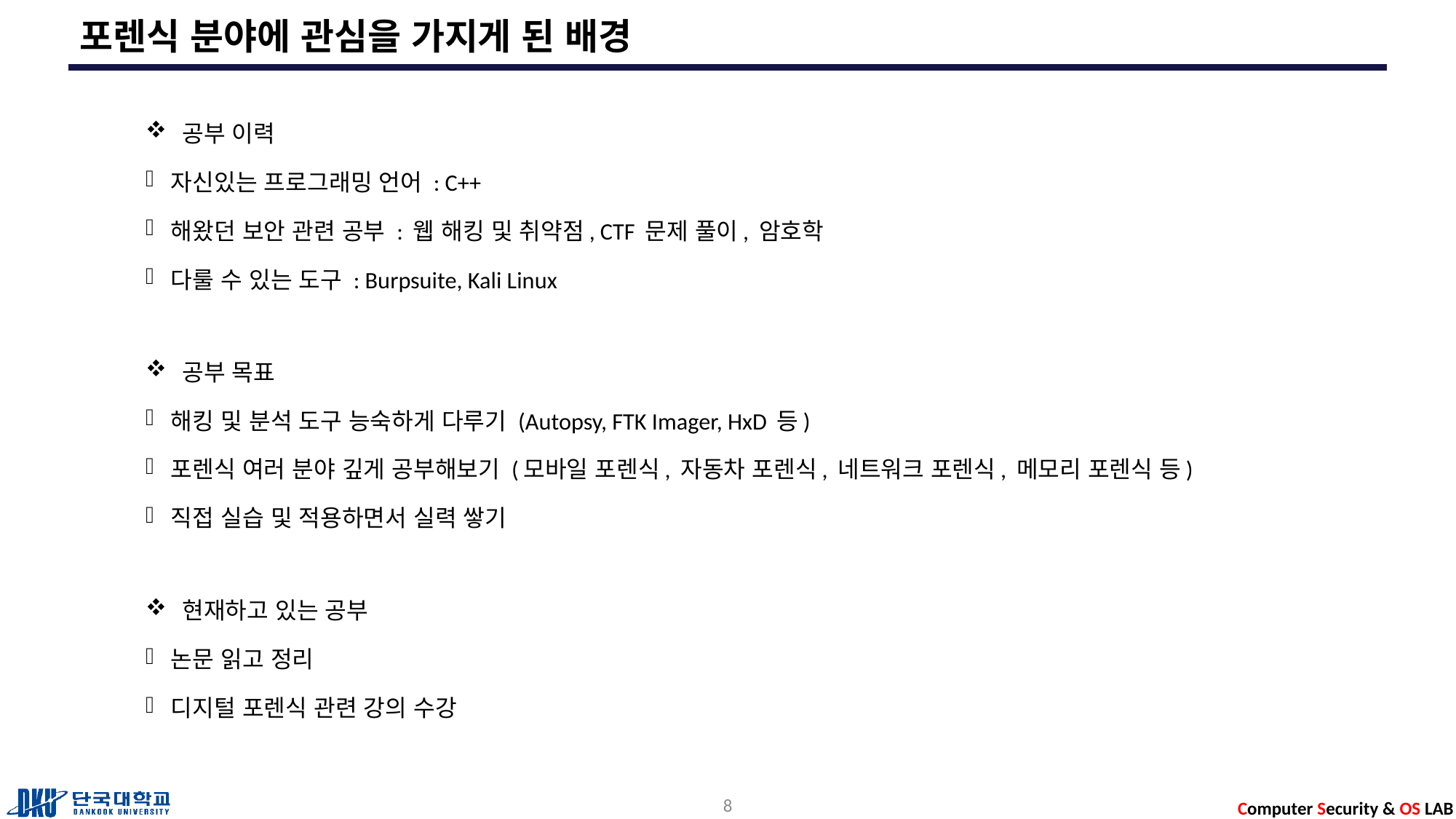

# 포렌식 분야에 관심을 가지게 된 배경
 공부 이력
자신있는 프로그래밍 언어 : C++
해왔던 보안 관련 공부 : 웹 해킹 및 취약점, CTF 문제 풀이, 암호학
다룰 수 있는 도구 : Burpsuite, Kali Linux

 공부 목표
해킹 및 분석 도구 능숙하게 다루기 (Autopsy, FTK Imager, HxD 등)
포렌식 여러 분야 깊게 공부해보기 (모바일 포렌식, 자동차 포렌식, 네트워크 포렌식, 메모리 포렌식 등)
직접 실습 및 적용하면서 실력 쌓기

 현재하고 있는 공부
논문 읽고 정리
디지털 포렌식 관련 강의 수강

8